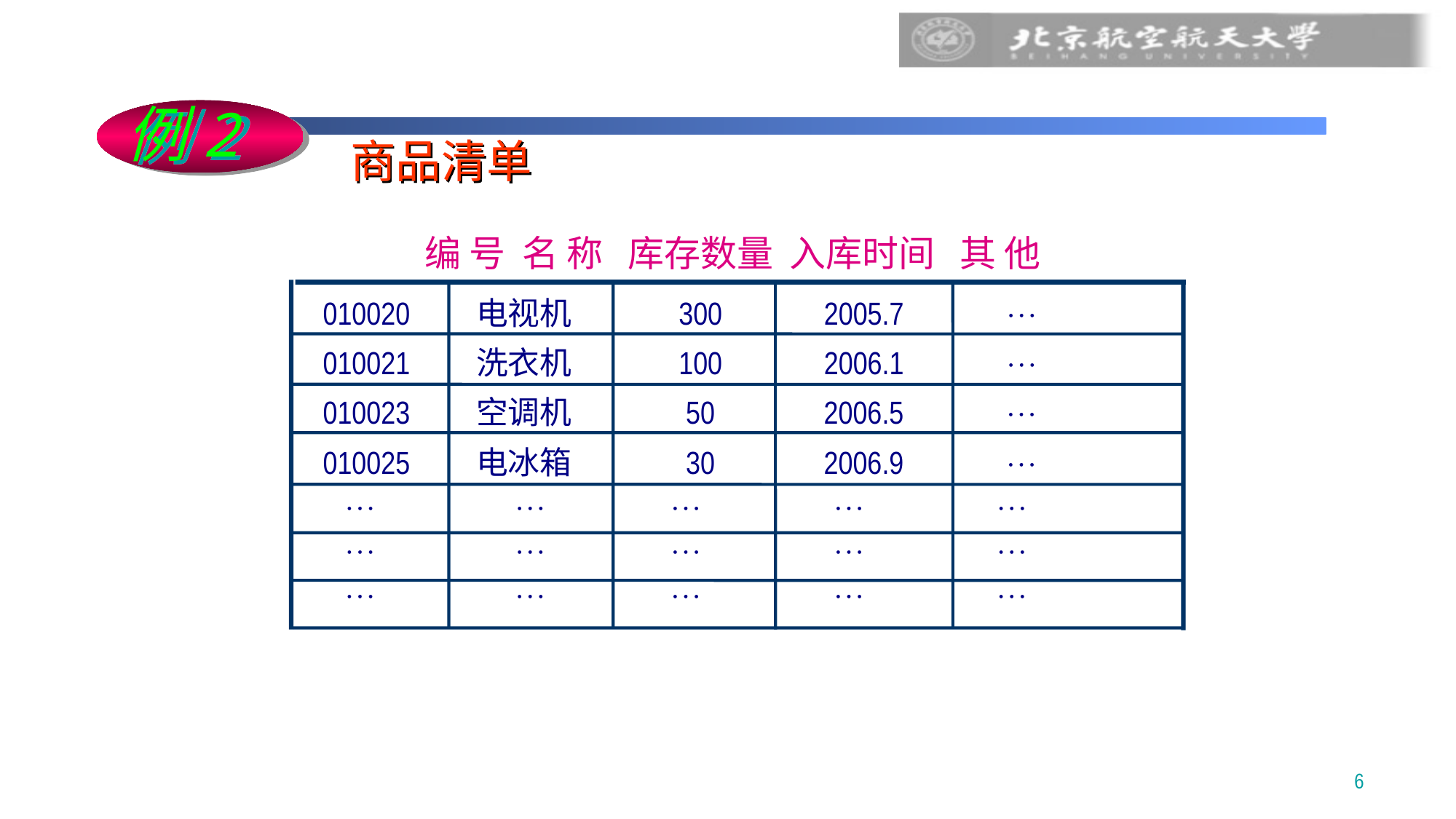

例2

商品清单
 编 号  名 称   库存数量  入库时间   其 他
   010020        电视机              300              2005.7              …
   010021        洗衣机              100              2006.1              …
   010023        空调机               50               2006.5              …
   010025        电冰箱               30               2006.9              …
      …                   …                 …                  …                  …
      …                   …                 …                  …                  …
      …                   …                 …                  …                  …

6